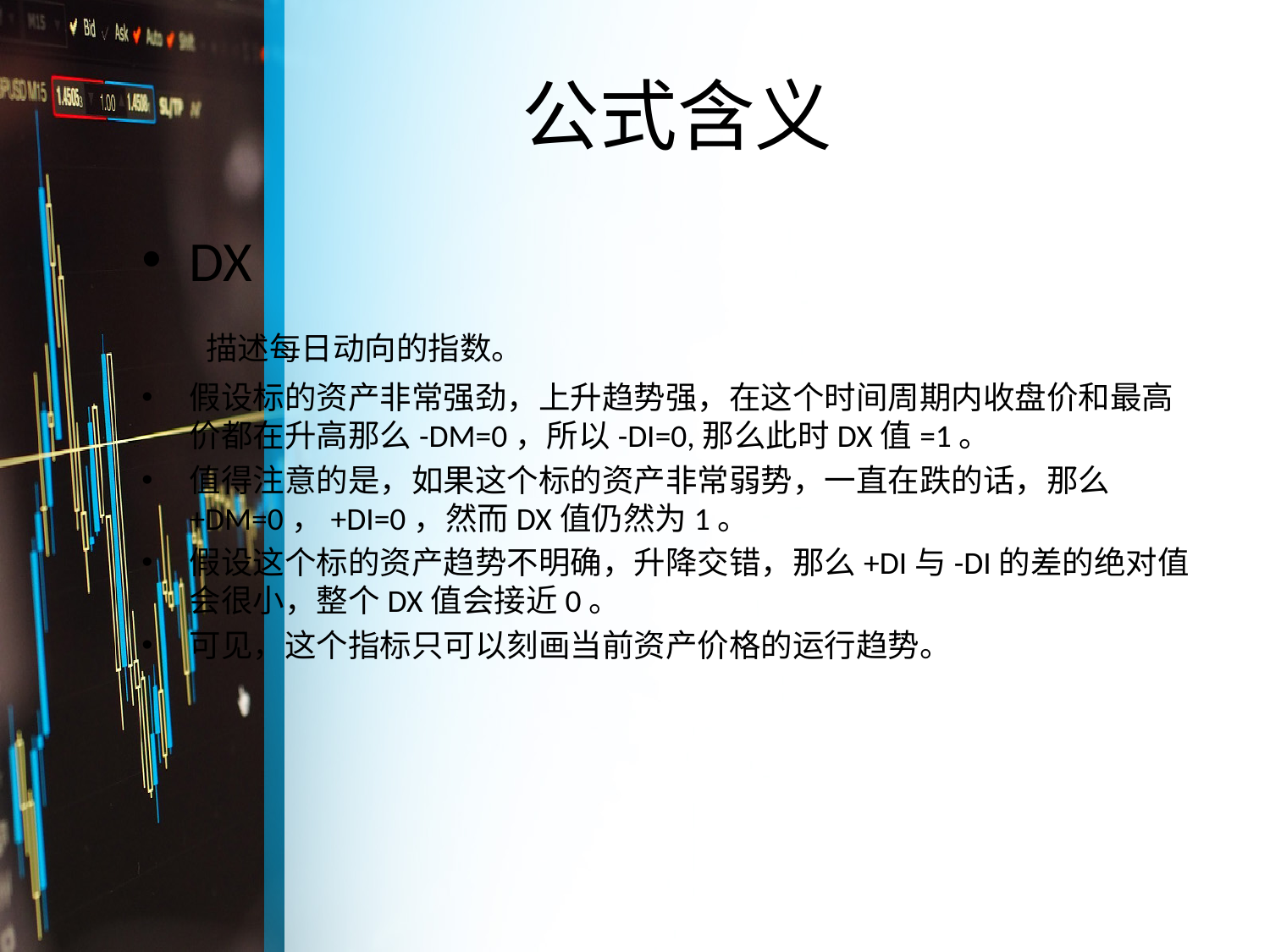

# 公式含义
DX
    描述每日动向的指数。
假设标的资产非常强劲，上升趋势强，在这个时间周期内收盘价和最高价都在升高那么-DM=0，所以-DI=0,那么此时DX值=1。
值得注意的是，如果这个标的资产非常弱势，一直在跌的话，那么+DM=0，+DI=0，然而DX值仍然为1。
假设这个标的资产趋势不明确，升降交错，那么+DI与-DI的差的绝对值会很小，整个DX值会接近0。
可见，这个指标只可以刻画当前资产价格的运行趋势。